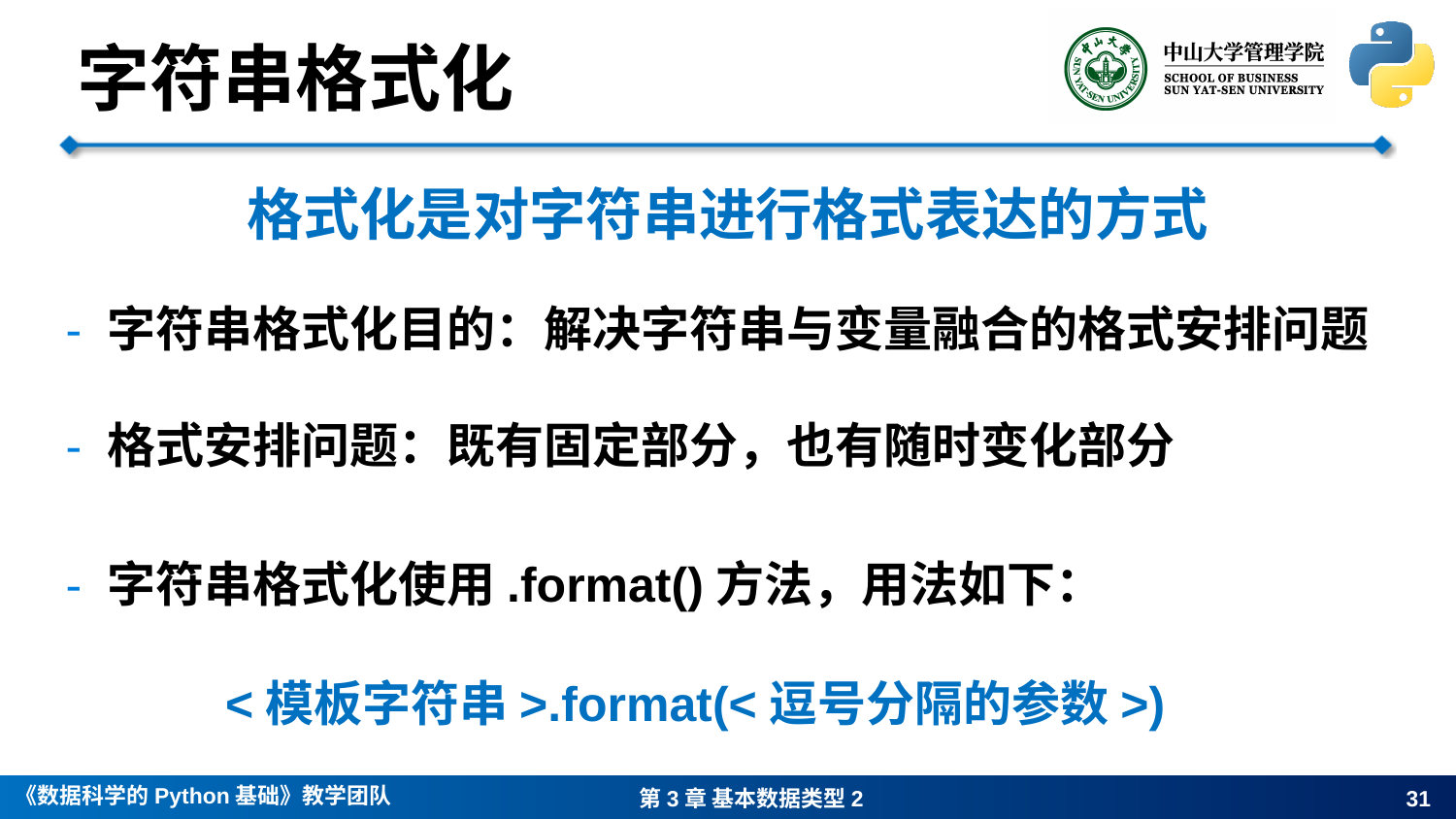

字符串格式化
格式化是对字符串进行格式表达的方式
- 字符串格式化目的：解决字符串与变量融合的格式安排问题
- 格式安排问题：既有固定部分，也有随时变化部分
- 字符串格式化使用.format()方法，用法如下：
<模板字符串>.format(<逗号分隔的参数>)
31